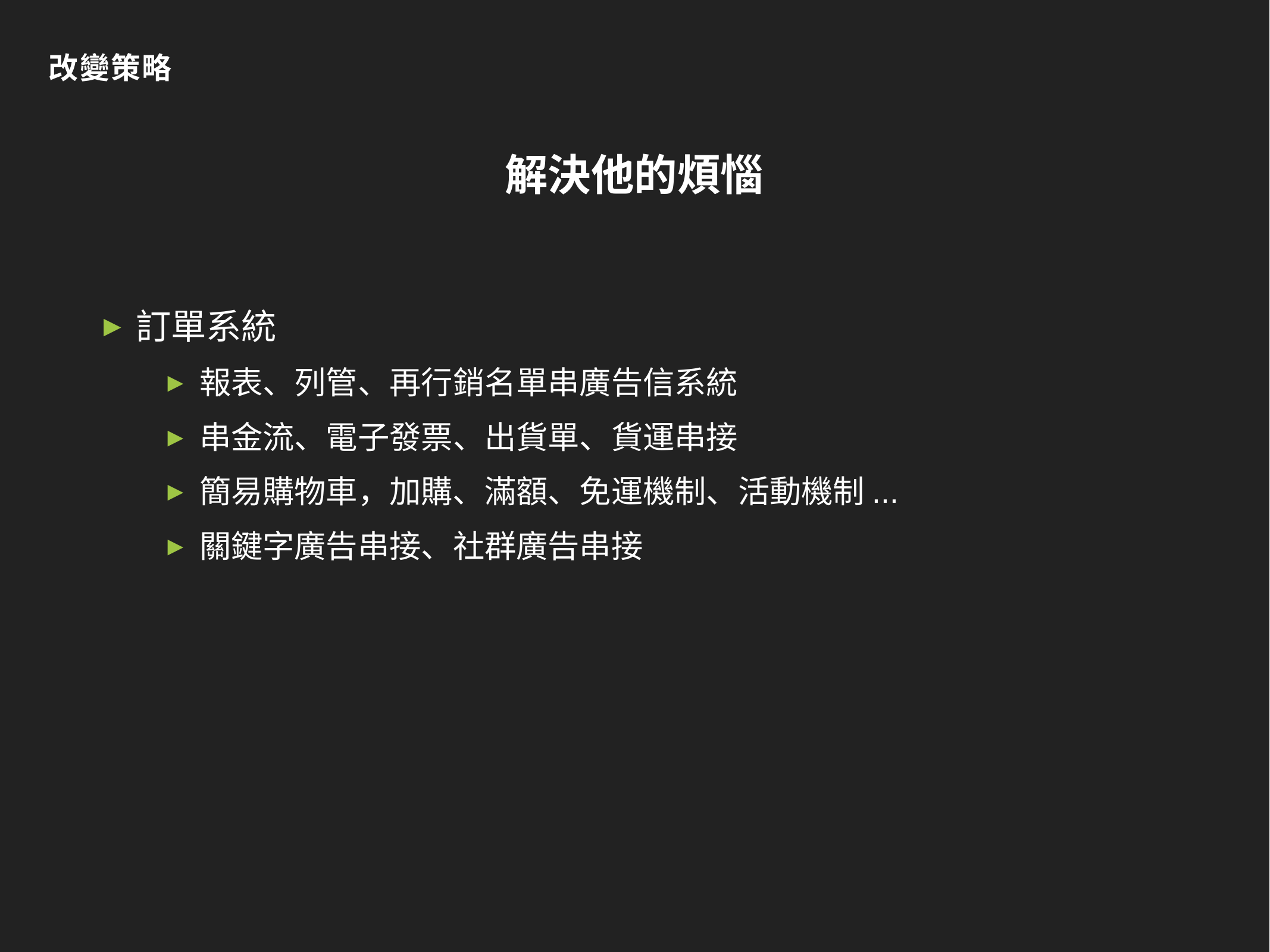

改變策略
# 解決他的煩惱
訂單系統
報表、列管、再行銷名單串廣告信系統
串金流、電子發票、出貨單、貨運串接
簡易購物車，加購、滿額、免運機制、活動機制...
關鍵字廣告串接、社群廣告串接